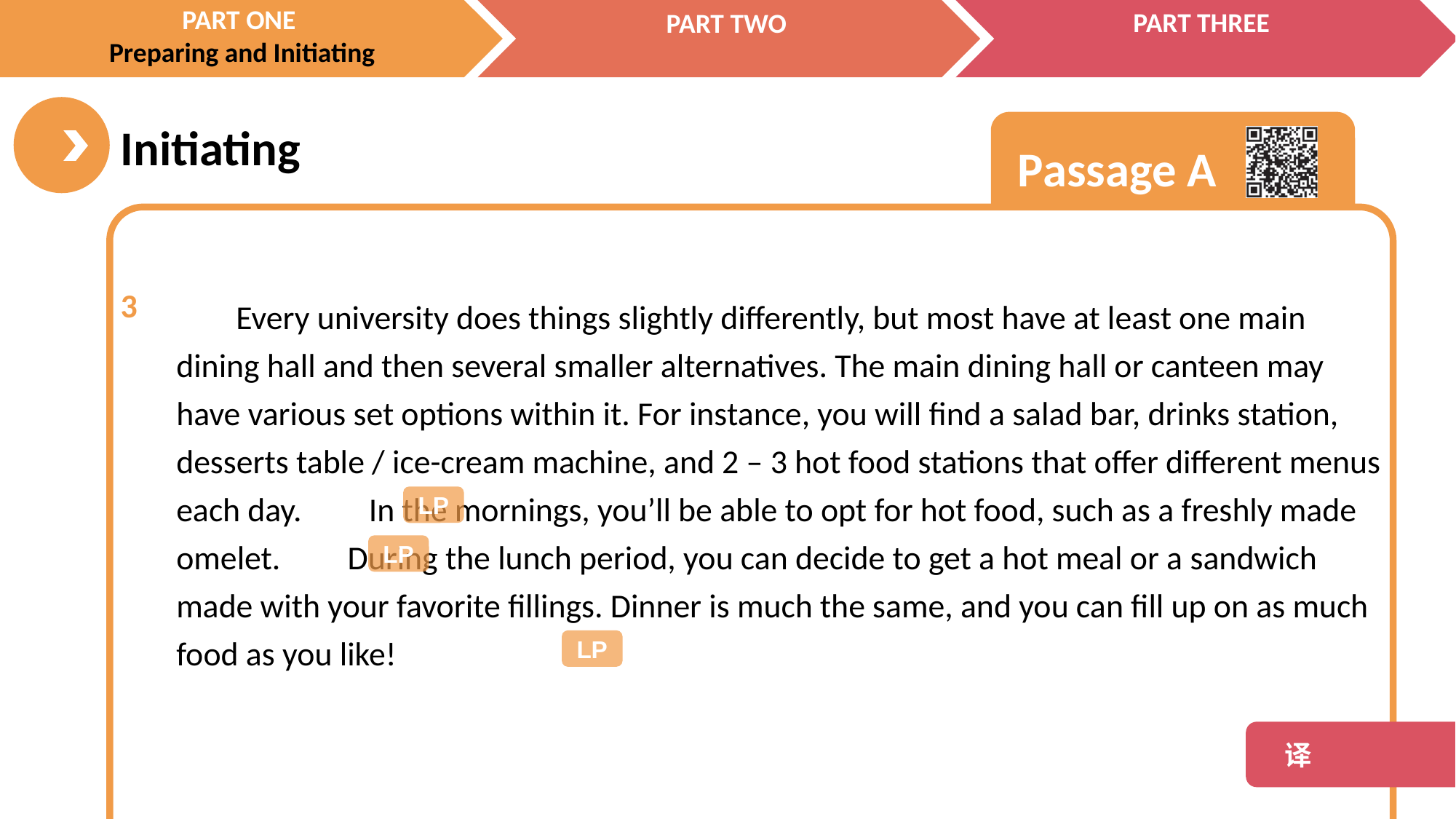

3

        Every university does things slightly differently, but most have at least one main dining hall and then several smaller alternatives. The main dining hall or canteen may have various set options within it. For instance, you will find a salad bar, drinks station, desserts table / ice-cream machine, and 2 – 3 hot food stations that offer different menus each day.         In the mornings, you’ll be able to opt for hot food, such as a freshly made omelet.         During the lunch period, you can decide to get a hot meal or a sandwich made with your favorite fillings. Dinner is much the same, and you can fill up on as much food as you like!

LP
LP
LP
   译